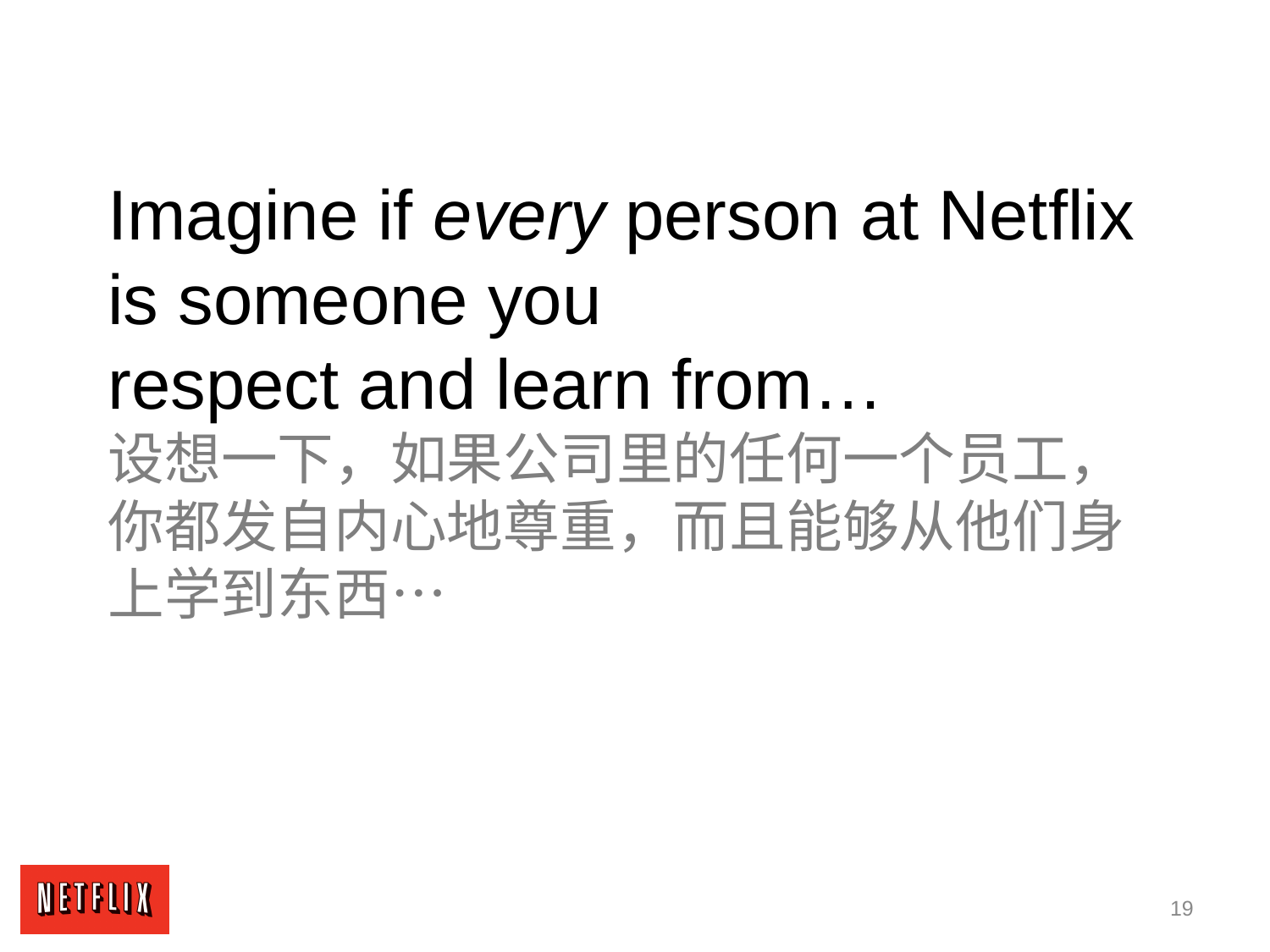

Imagine if every person at Netflix
is someone you
respect and learn from…
设想一下，如果公司里的任何一个员工，你都发自内心地尊重，而且能够从他们身上学到东西…
19